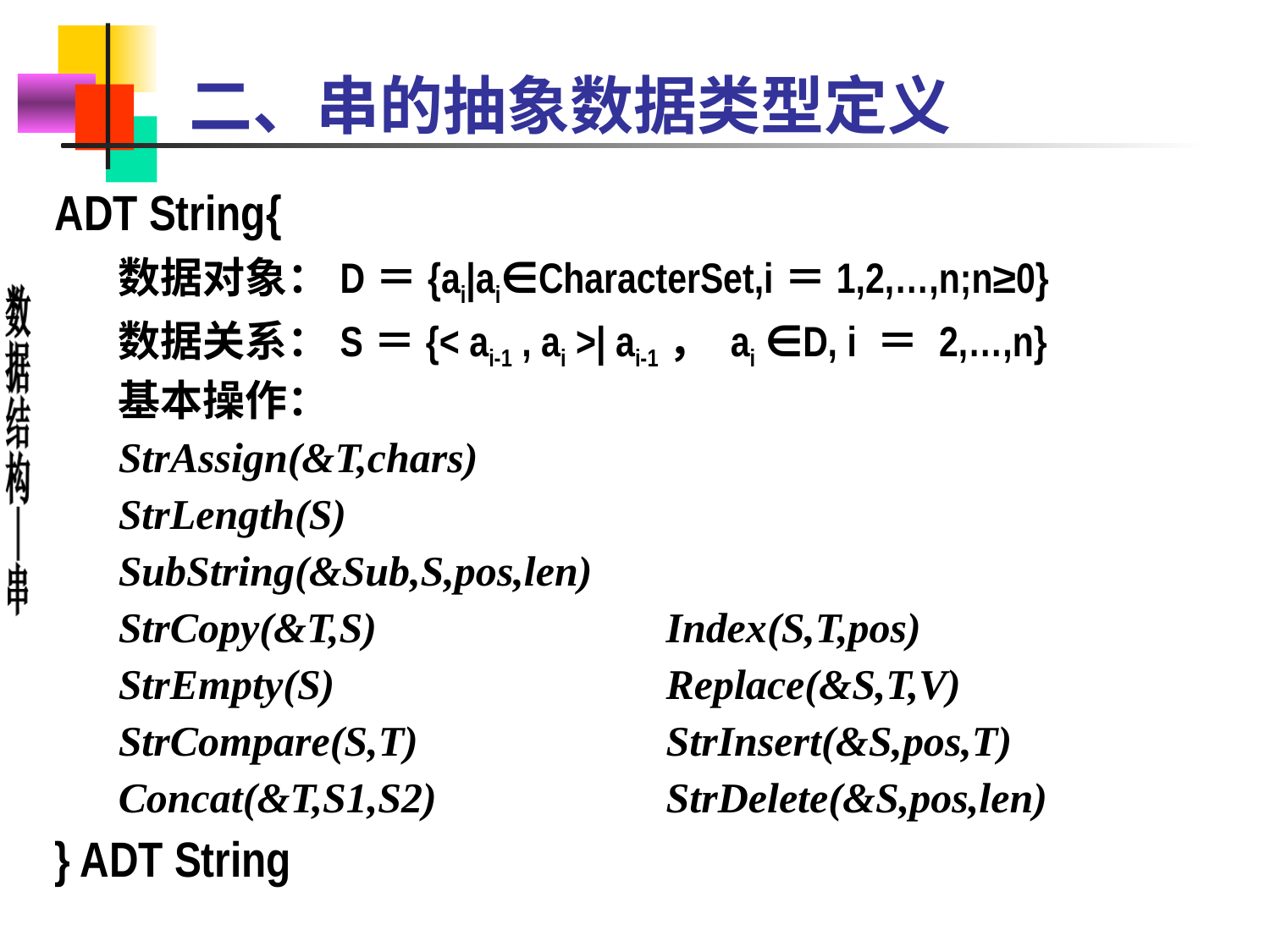

# 二、串的抽象数据类型定义
ADT String{
数据对象：D＝{ai|ai∈CharacterSet,i＝1,2,…,n;n≥0}
数据关系：S＝{< ai-1 , ai >| ai-1， ai ∈D, i ＝ 2,…,n}
基本操作：
StrAssign(&T,chars)
StrLength(S)
SubString(&Sub,S,pos,len)
StrCopy(&T,S)             		Index(S,T,pos)
StrEmpty(S)               		Replace(&S,T,V)
StrCompare(S,T)           		StrInsert(&S,pos,T)
Concat(&T,S1,S2)         		StrDelete(&S,pos,len)
} ADT String